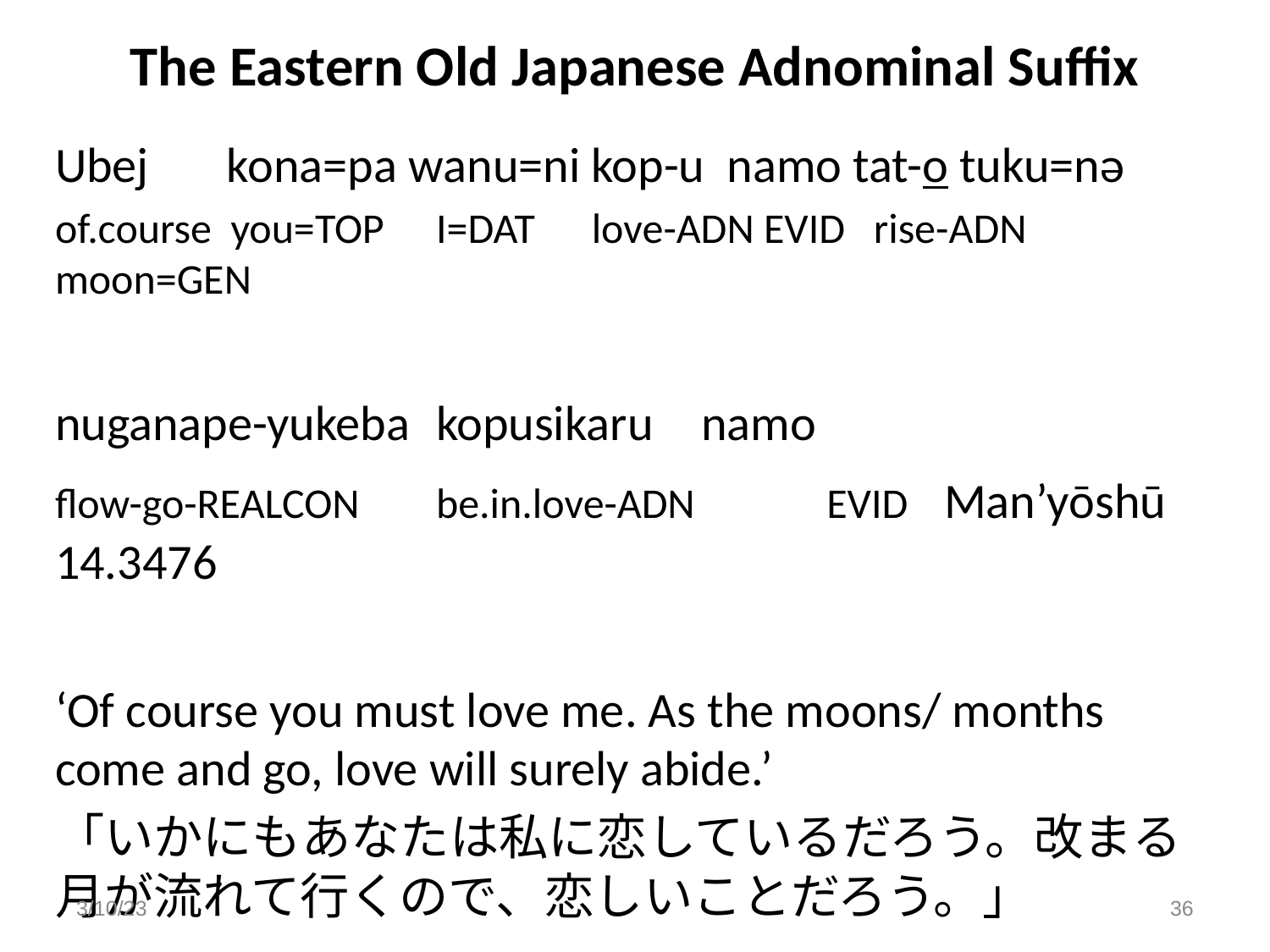

# The Eastern Old Japanese Adnominal Suffix
Ubej	    kona=pa wanu=ni kop-u  namo tat-o tuku=nə
of.course  you=top	I=dat	   love-adn evid   rise-adn moon=gen

nuganape-yukeba	kopusikaru	 namo
flow-go-realcon  	be.in.love-adn	 evid	Man’yōshū 14.3476

‘Of course you must love me. As the moons/ months come and go, love will surely abide.’
「いかにもあなたは私に恋しているだろう。改まる月が流れて行くので、恋しいことだろう。」

3/10/23

36